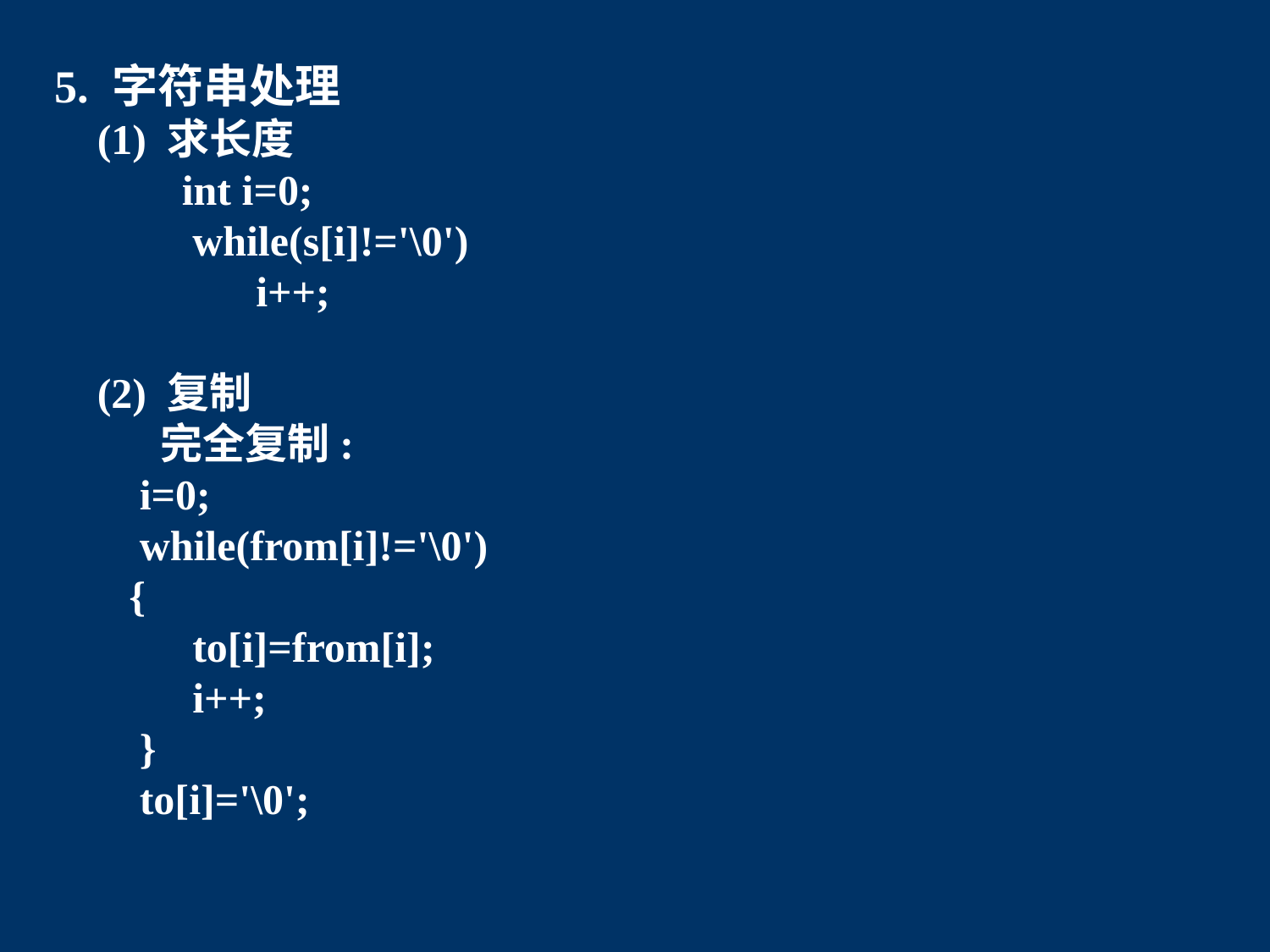

5. 字符串处理
    (1) 求长度
	int i=0;
	 while(s[i]!='\0')
                   i++;

    (2) 复制
          完全复制:
        i=0;
        while(from[i]!='\0')
       {
             to[i]=from[i];
             i++;
        }
        to[i]='\0';